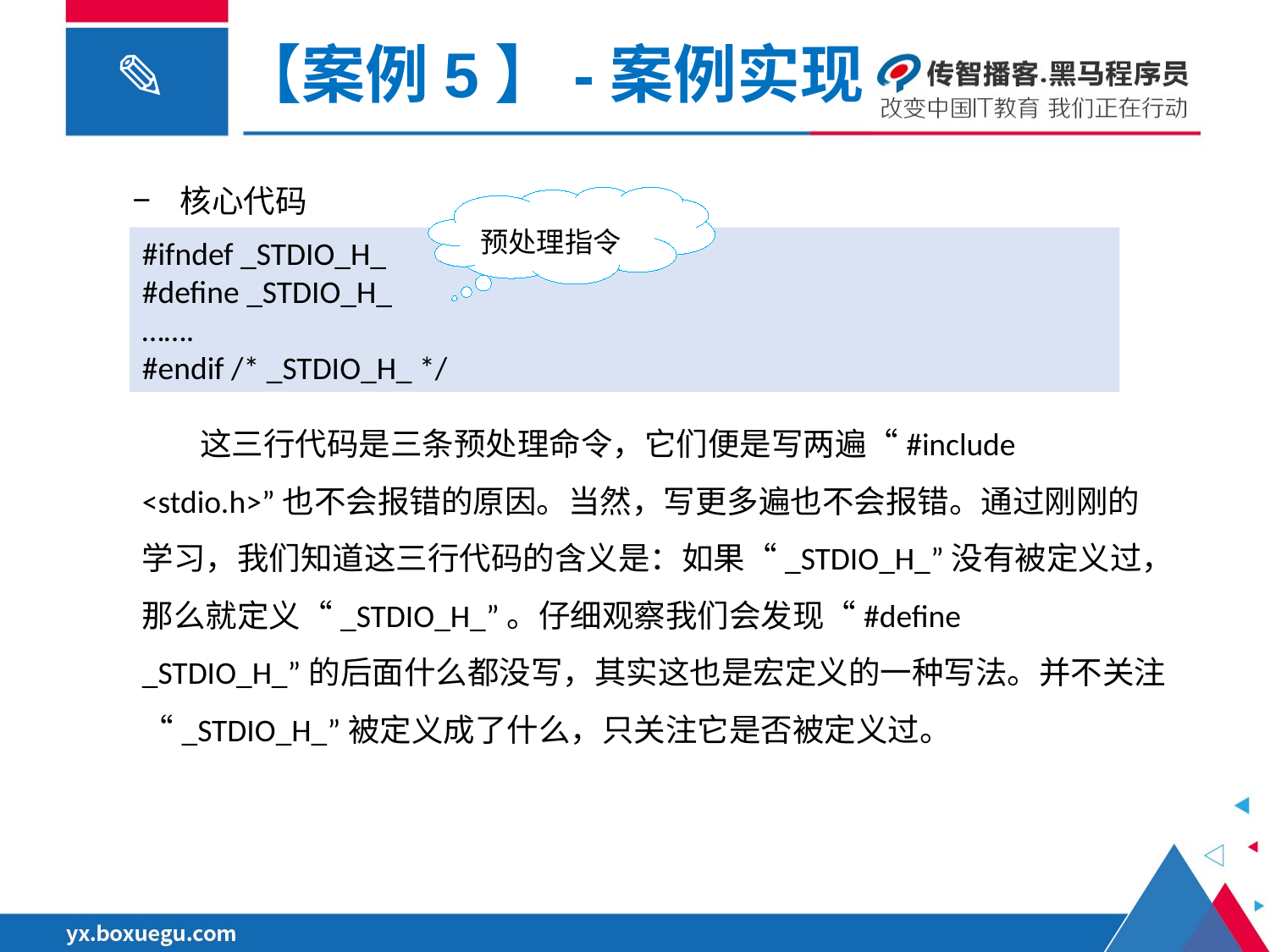

【案例5】-案例实现
核心代码
预处理指令
#ifndef _STDIO_H_
#define _STDIO_H_
…….
#endif /* _STDIO_H_ */
       这三行代码是三条预处理命令，它们便是写两遍“#include <stdio.h>”也不会报错的原因。当然，写更多遍也不会报错。通过刚刚的学习，我们知道这三行代码的含义是：如果“_STDIO_H_”没有被定义过，那么就定义“_STDIO_H_”。仔细观察我们会发现“#define _STDIO_H_”的后面什么都没写，其实这也是宏定义的一种写法。并不关注“_STDIO_H_”被定义成了什么，只关注它是否被定义过。